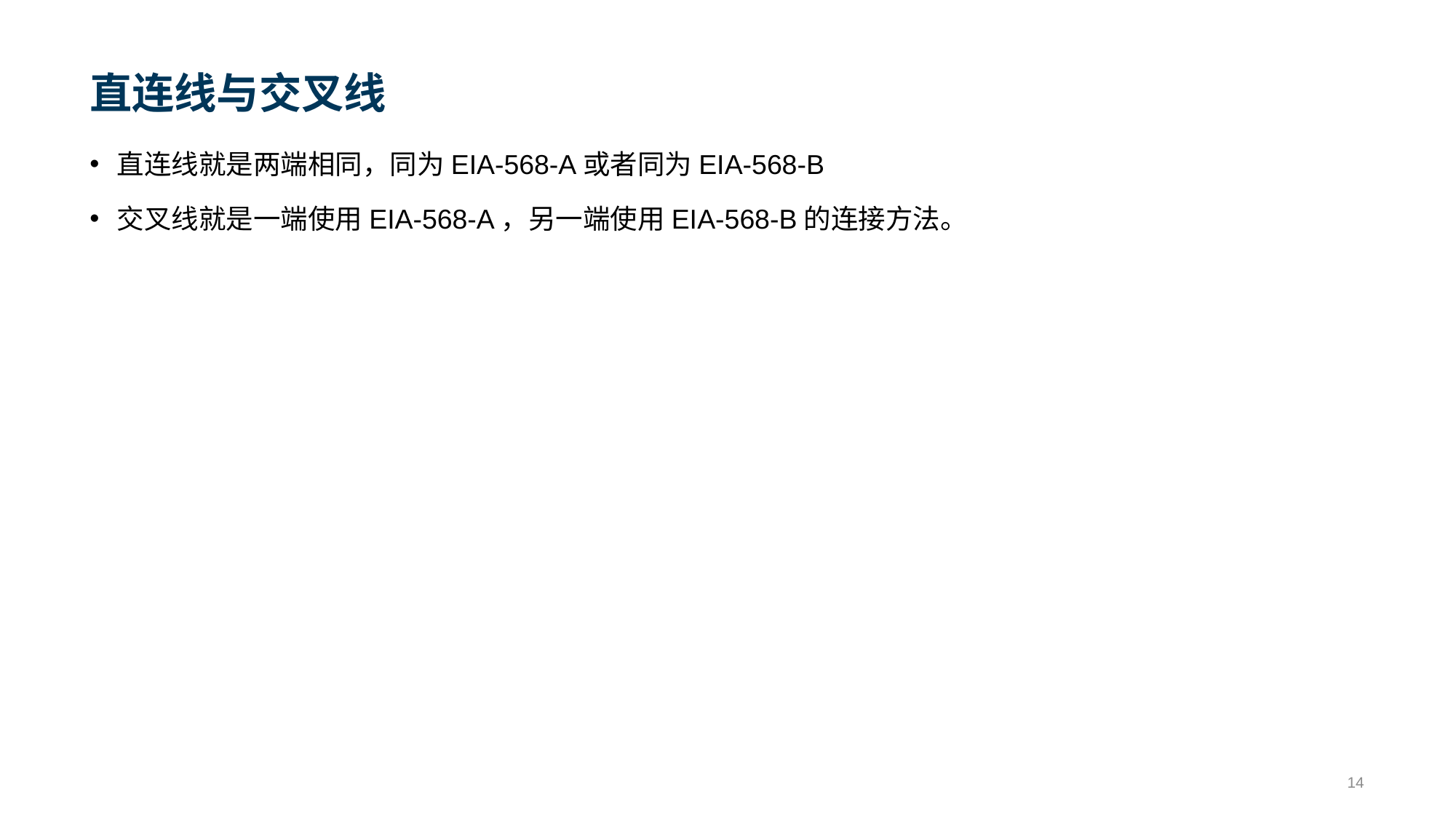

# 直连线与交叉线
直连线就是两端相同，同为EIA-568-A或者同为EIA-568-B
交叉线就是一端使用EIA-568-A，另一端使用EIA-568-B的连接方法。
14